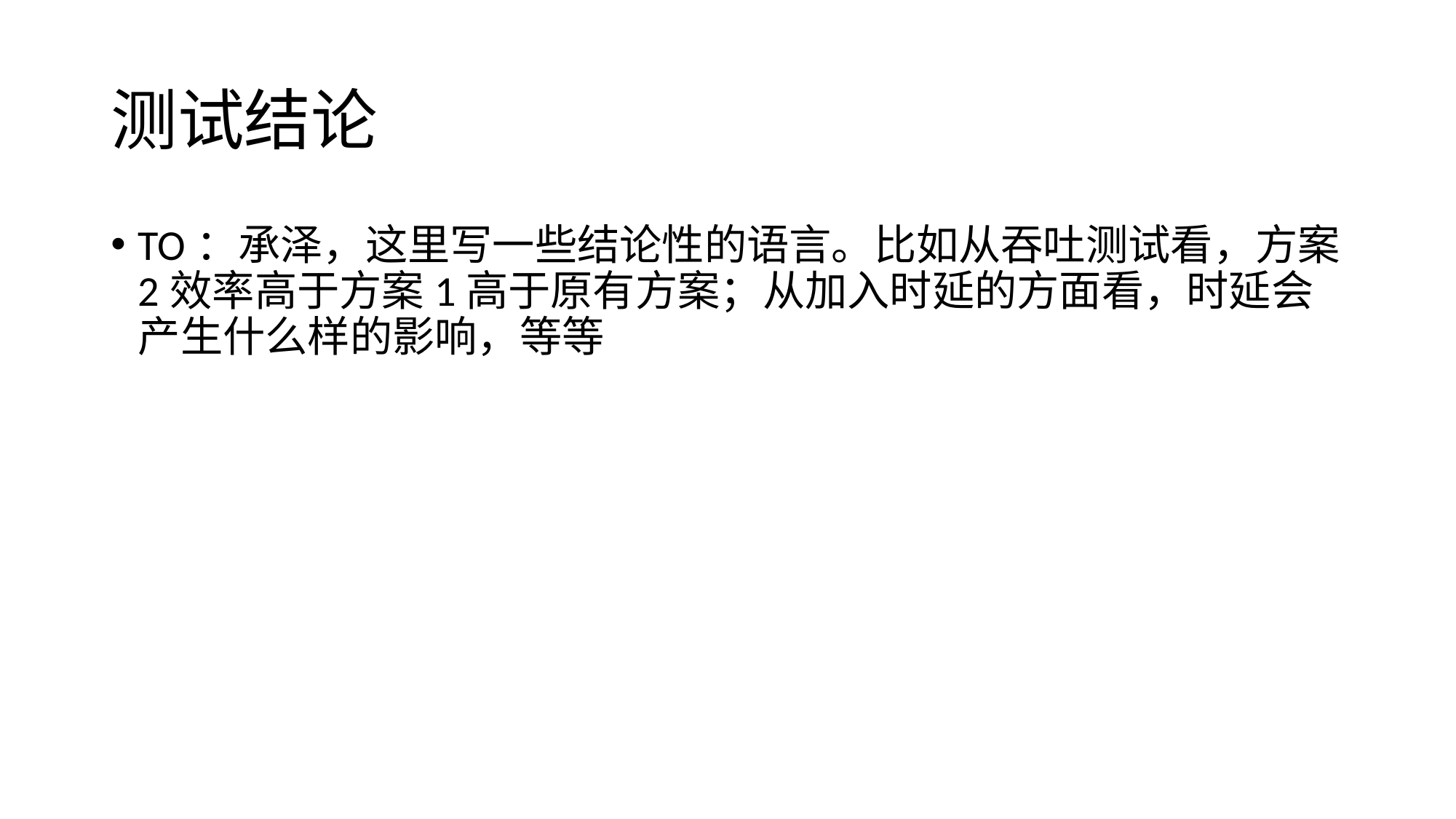

# 测试结论
TO：承泽，这里写一些结论性的语言。比如从吞吐测试看，方案2效率高于方案1高于原有方案；从加入时延的方面看，时延会产生什么样的影响，等等